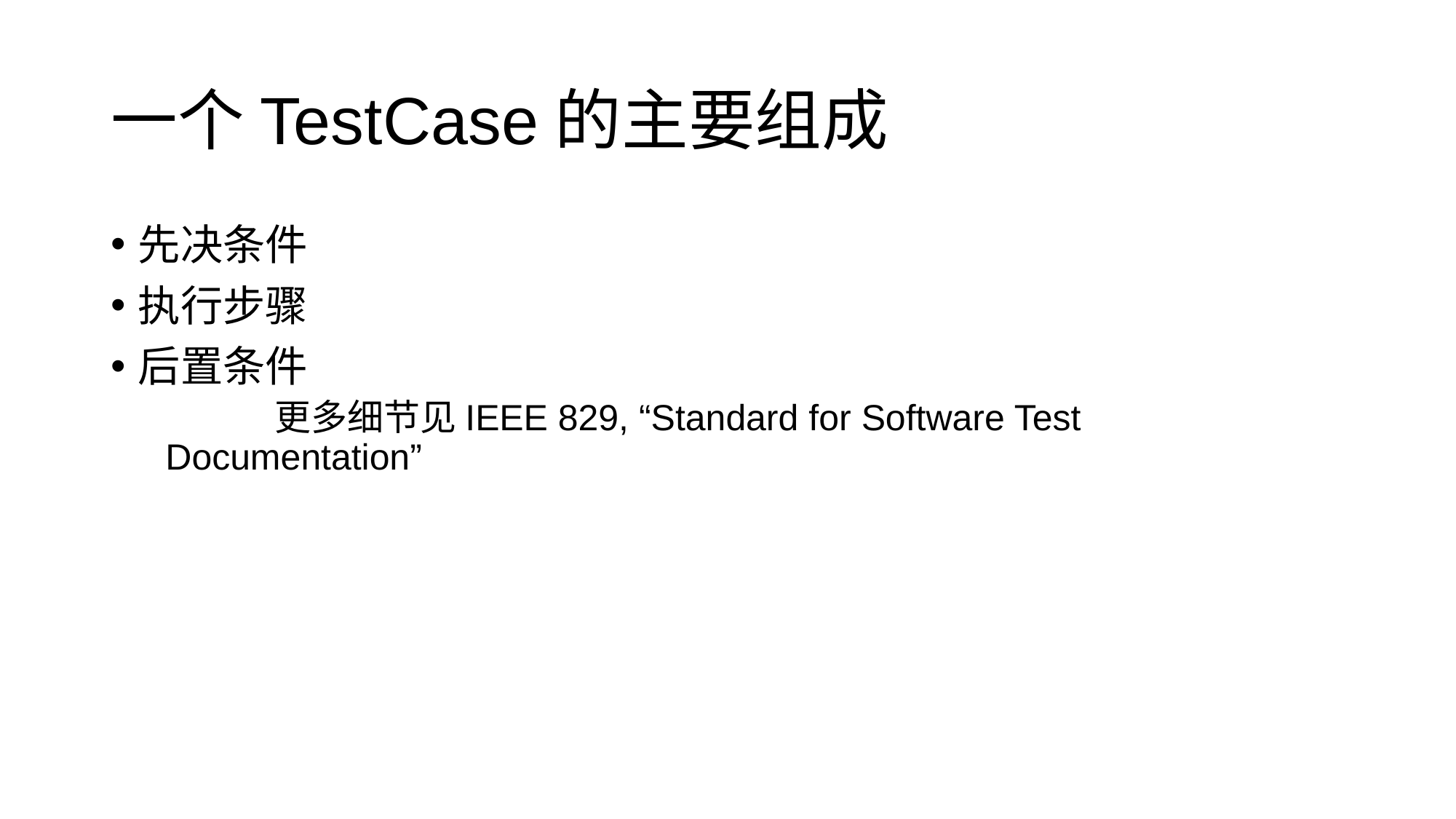

# 一个TestCase的主要组成
先决条件
执行步骤
后置条件
	更多细节见IEEE 829, “Standard for Software Test Documentation”